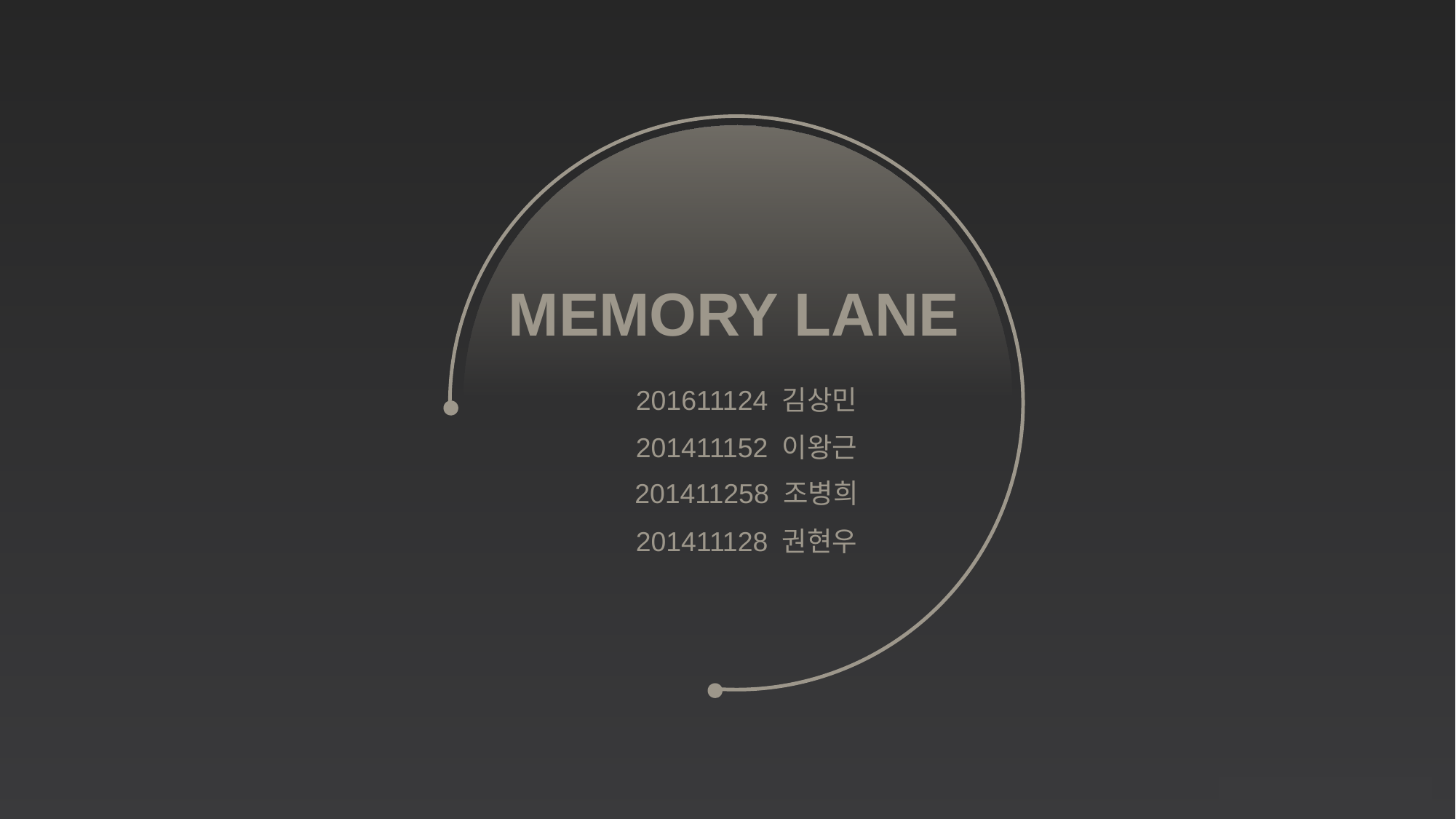

MEMORY LANE
201611124 김상민
201411152 이왕근
201411258 조병희
201411128 권현우